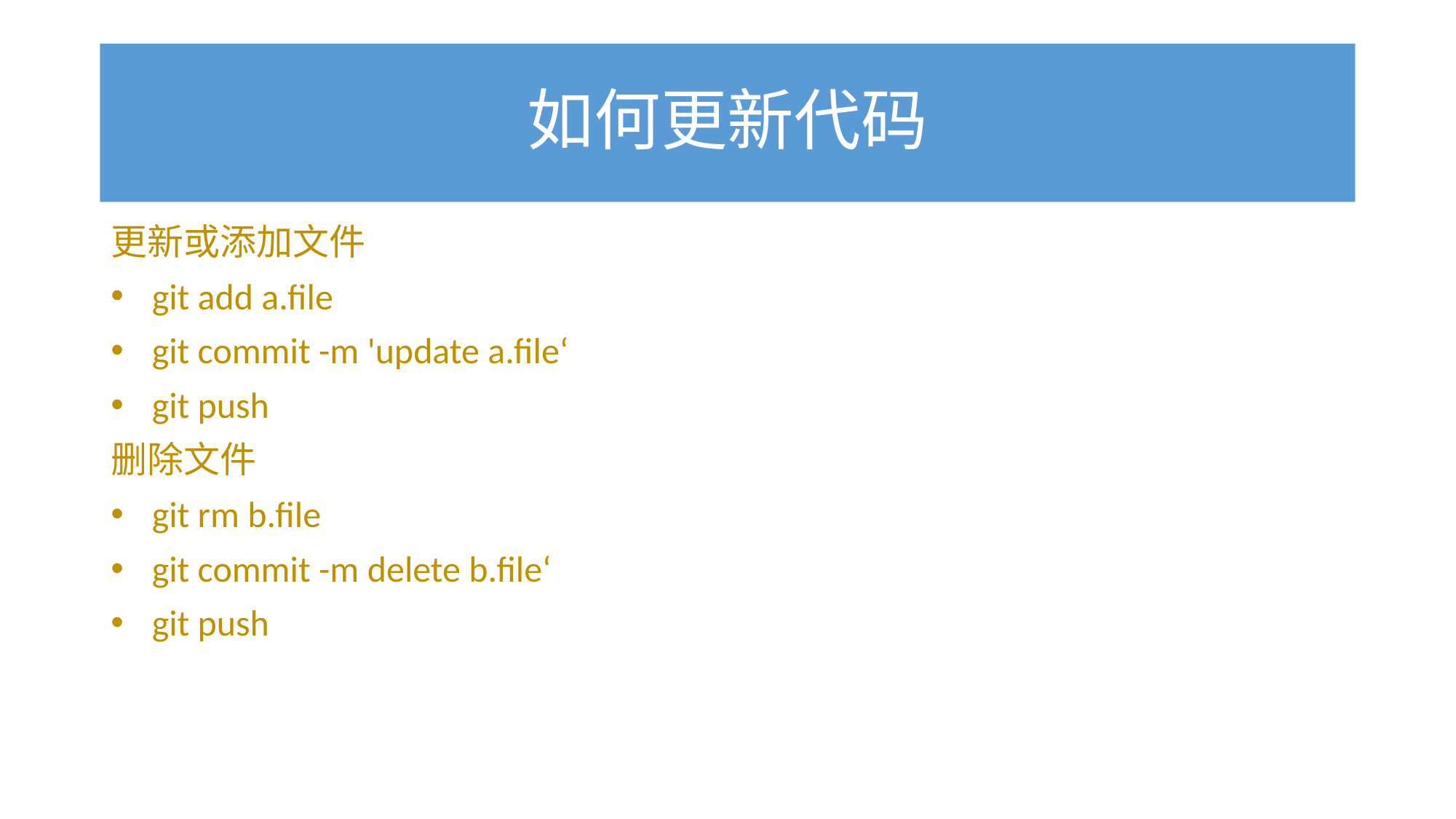

# 如何更新代码
更新或添加文件
git add a.file
git commit -m 'update a.file‘
git push
删除文件
git rm b.file
git commit -m delete b.file‘
git push